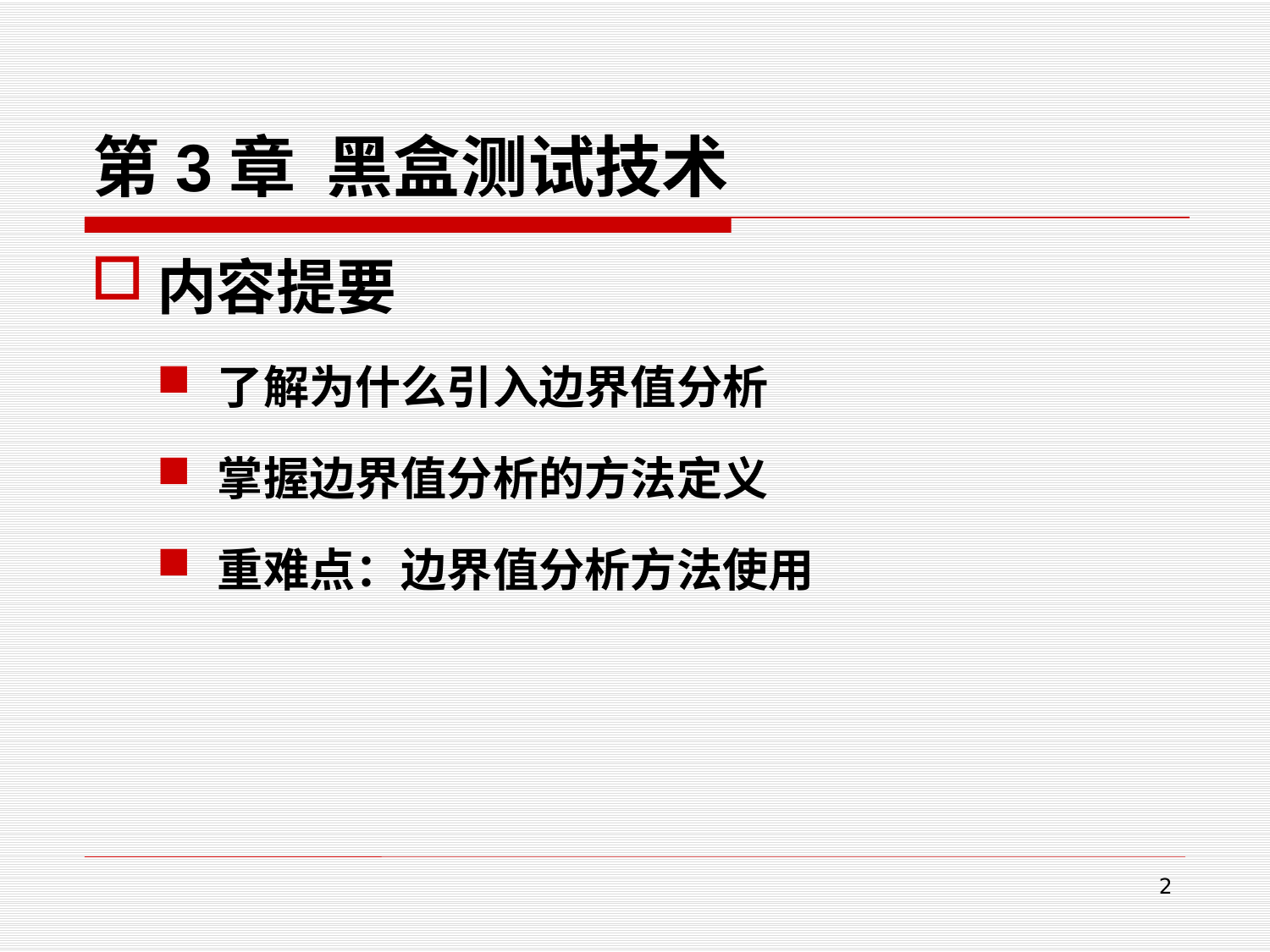

# 第3章  黑盒测试技术
内容提要
了解为什么引入边界值分析
掌握边界值分析的方法定义
重难点：边界值分析方法使用

2